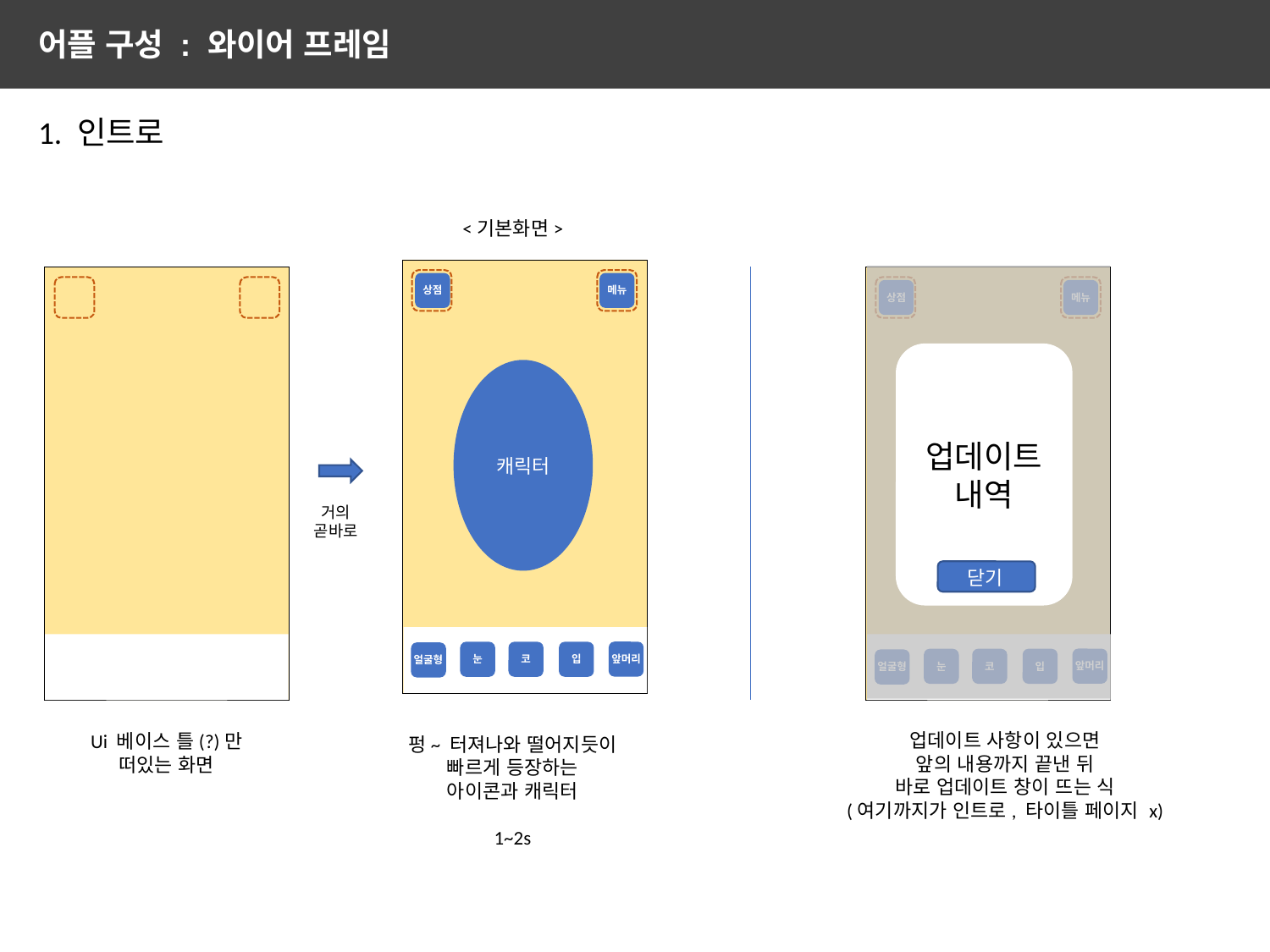

어플 구성 : 와이어 프레임
1. 인트로
<기본화면>

메뉴

상점

메뉴

상점
업데이트
내역
캐릭터
캐릭터

거의
곧바로
닫기

0
0
0

앞머리

눈

코

입

얼굴형

앞머리

눈

코

입

얼굴형
업데이트 사항이 있으면
앞의 내용까지 끝낸 뒤
바로 업데이트 창이 뜨는 식
(여기까지가 인트로, 타이틀 페이지 x)
Ui 베이스 틀(?)만
떠있는 화면
펑~ 터져나와 떨어지듯이 빠르게 등장하는
아이콘과 캐릭터

1~2s